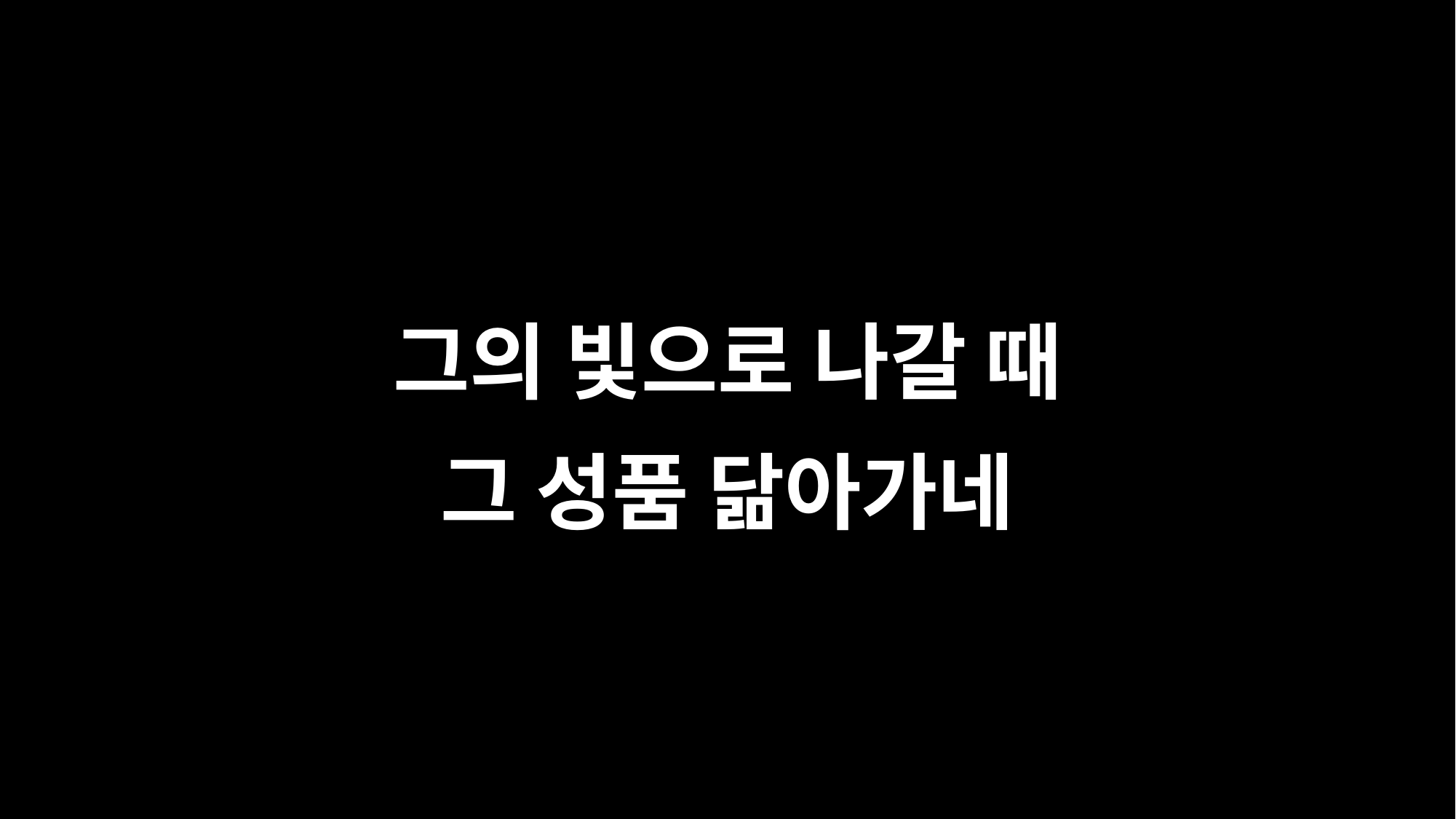

그의 빛으로 나갈 때
그 성품 닮아가네